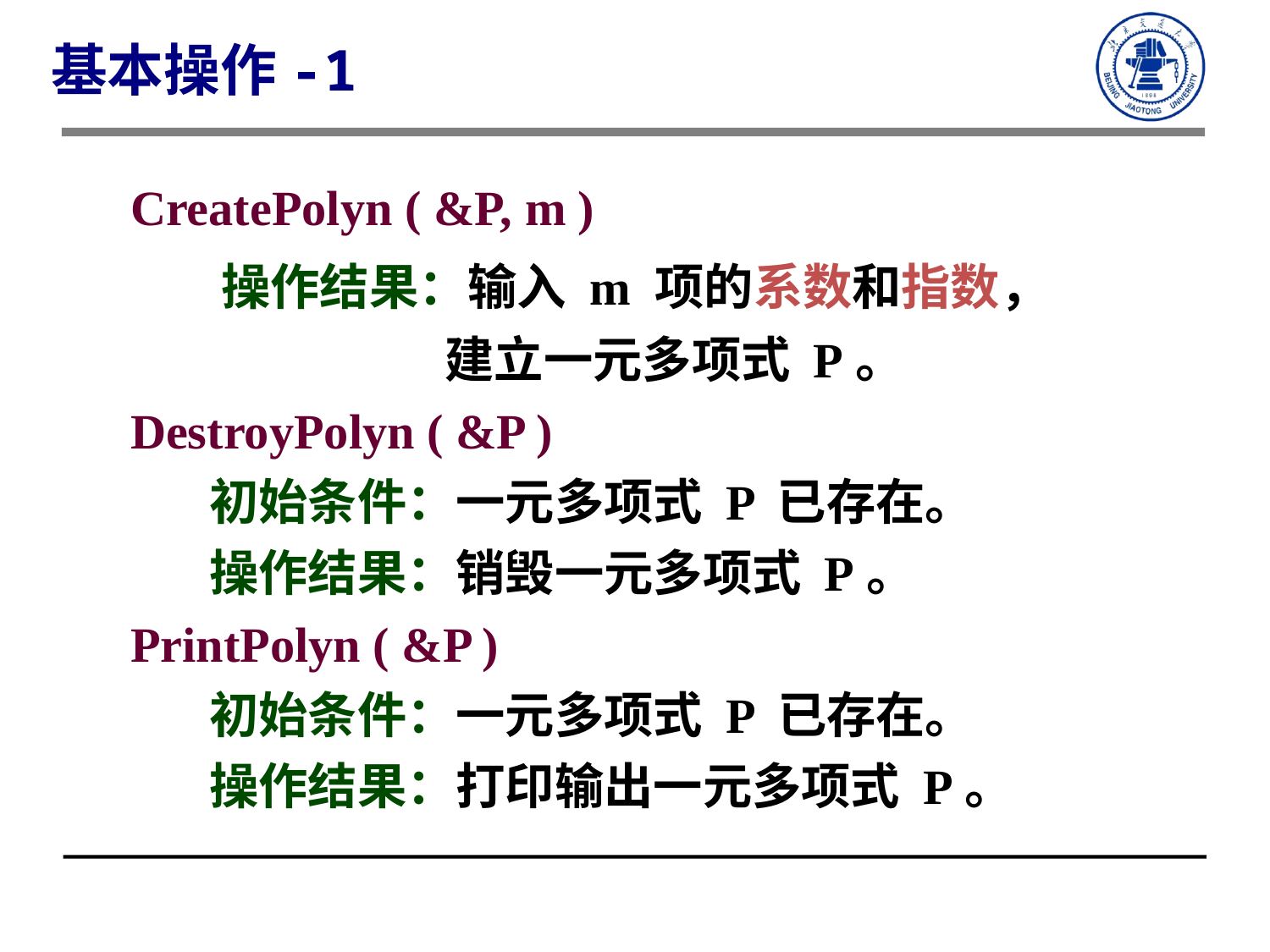

基本操作-1
CreatePolyn ( &P, m )
      操作结果：输入 m 项的系数和指数，
                           建立一元多项式 P。
DestroyPolyn ( &P )
      初始条件：一元多项式 P 已存在。
      操作结果：销毁一元多项式 P。
PrintPolyn ( &P )
      初始条件：一元多项式 P 已存在。
      操作结果：打印输出一元多项式 P。